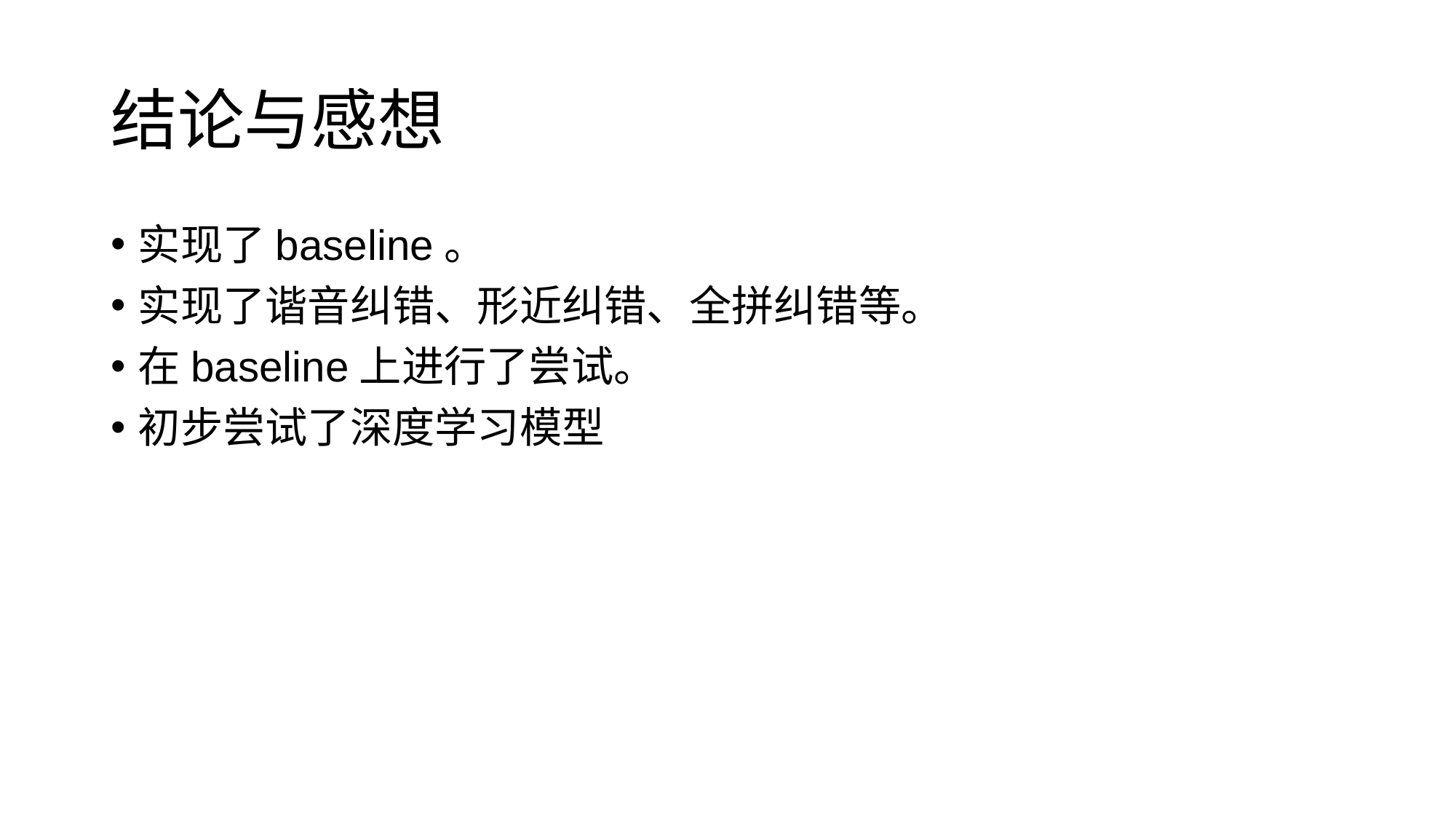

# 结论与感想
实现了baseline。
实现了谐音纠错、形近纠错、全拼纠错等。
在baseline上进行了尝试。
初步尝试了深度学习模型